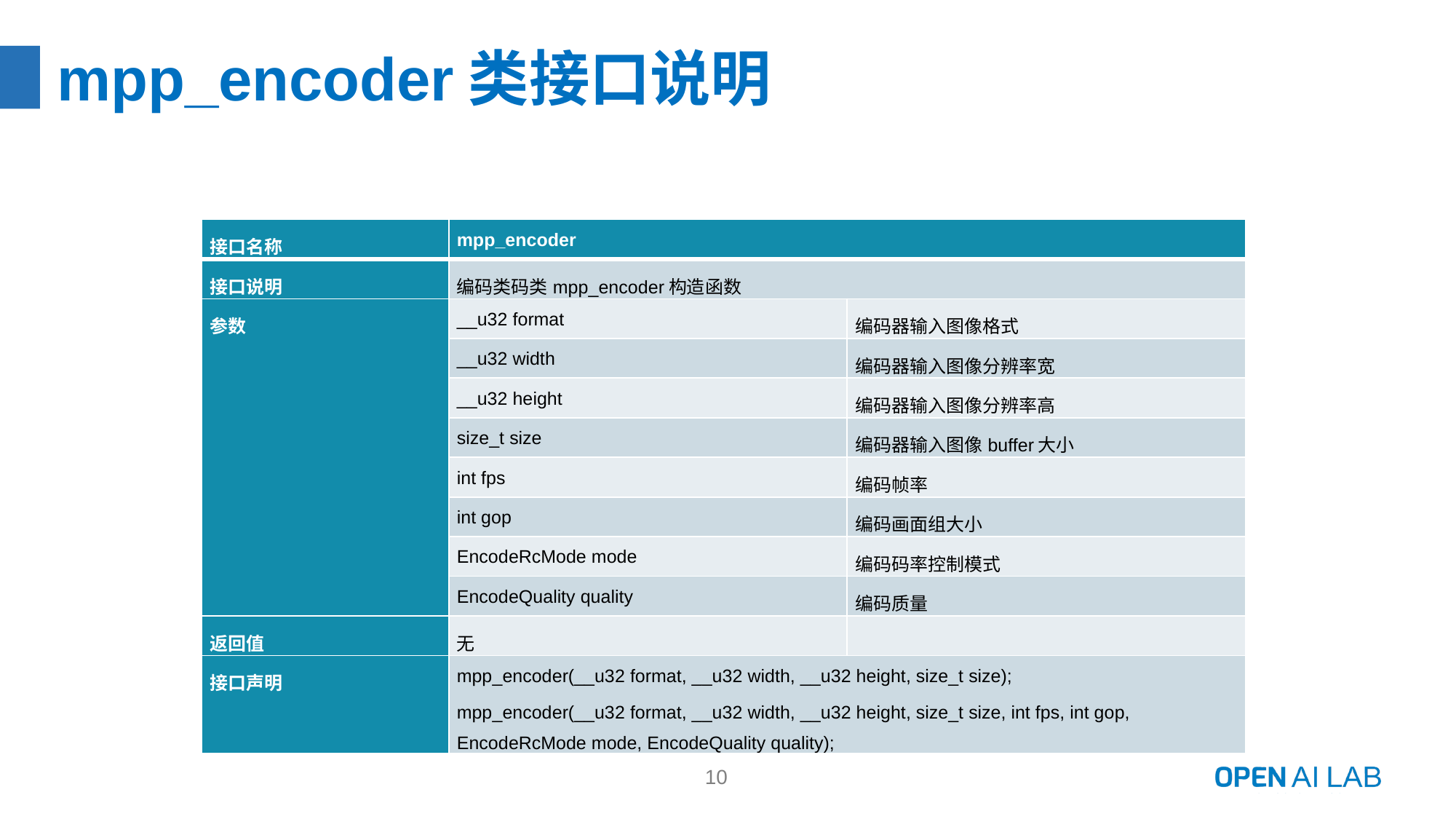

# mpp_encoder类接口说明

| 接口名称 | mpp\_encoder |  |
| --- | --- | --- |
| 接口说明 | 编码类码类mpp\_encoder构造函数 |  |
| 参数 | \_\_u32 format | 编码器输入图像格式 |
|  | \_\_u32 width | 编码器输入图像分辨率宽 |
|  | \_\_u32 height | 编码器输入图像分辨率高 |
|  | size\_t size | 编码器输入图像buffer大小 |
|  | int fps | 编码帧率 |
|  | int gop | 编码画面组大小 |
|  | EncodeRcMode mode | 编码码率控制模式 |
|  | EncodeQuality quality | 编码质量 |
| 返回值 | 无 |  |
| 接口声明 | mpp\_encoder(\_\_u32 format, \_\_u32 width, \_\_u32 height, size\_t size); mpp\_encoder(\_\_u32 format, \_\_u32 width, \_\_u32 height, size\_t size, int fps, int gop, EncodeRcMode mode, EncodeQuality quality); |  |